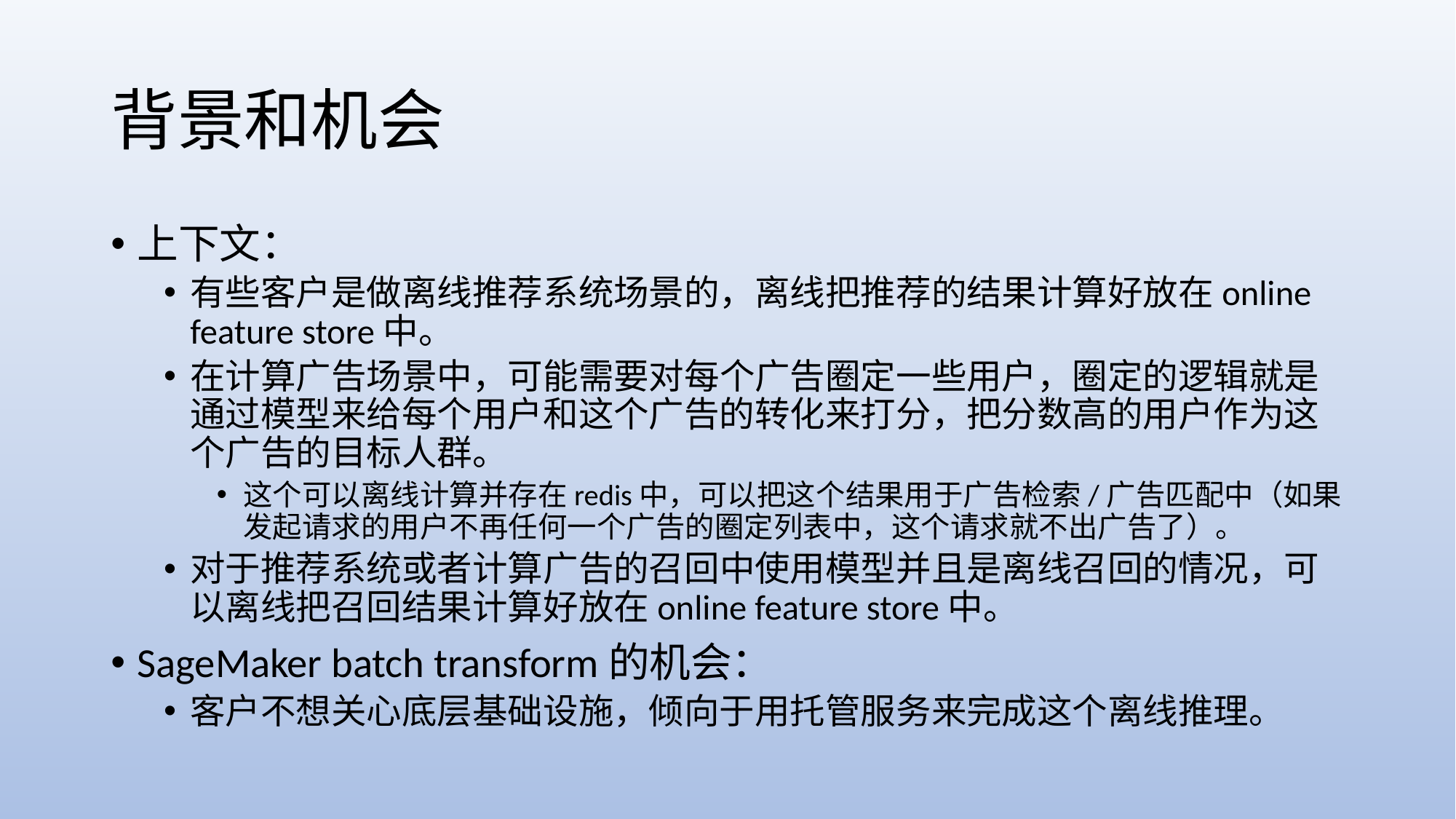

# 背景和机会
上下文：
有些客户是做离线推荐系统场景的，离线把推荐的结果计算好放在online feature store中。
在计算广告场景中，可能需要对每个广告圈定一些用户，圈定的逻辑就是通过模型来给每个用户和这个广告的转化来打分，把分数高的用户作为这个广告的目标人群。
这个可以离线计算并存在redis中，可以把这个结果用于广告检索/广告匹配中（如果发起请求的用户不再任何一个广告的圈定列表中，这个请求就不出广告了）。
对于推荐系统或者计算广告的召回中使用模型并且是离线召回的情况，可以离线把召回结果计算好放在online feature store中。
SageMaker batch transform的机会：
客户不想关心底层基础设施，倾向于用托管服务来完成这个离线推理。